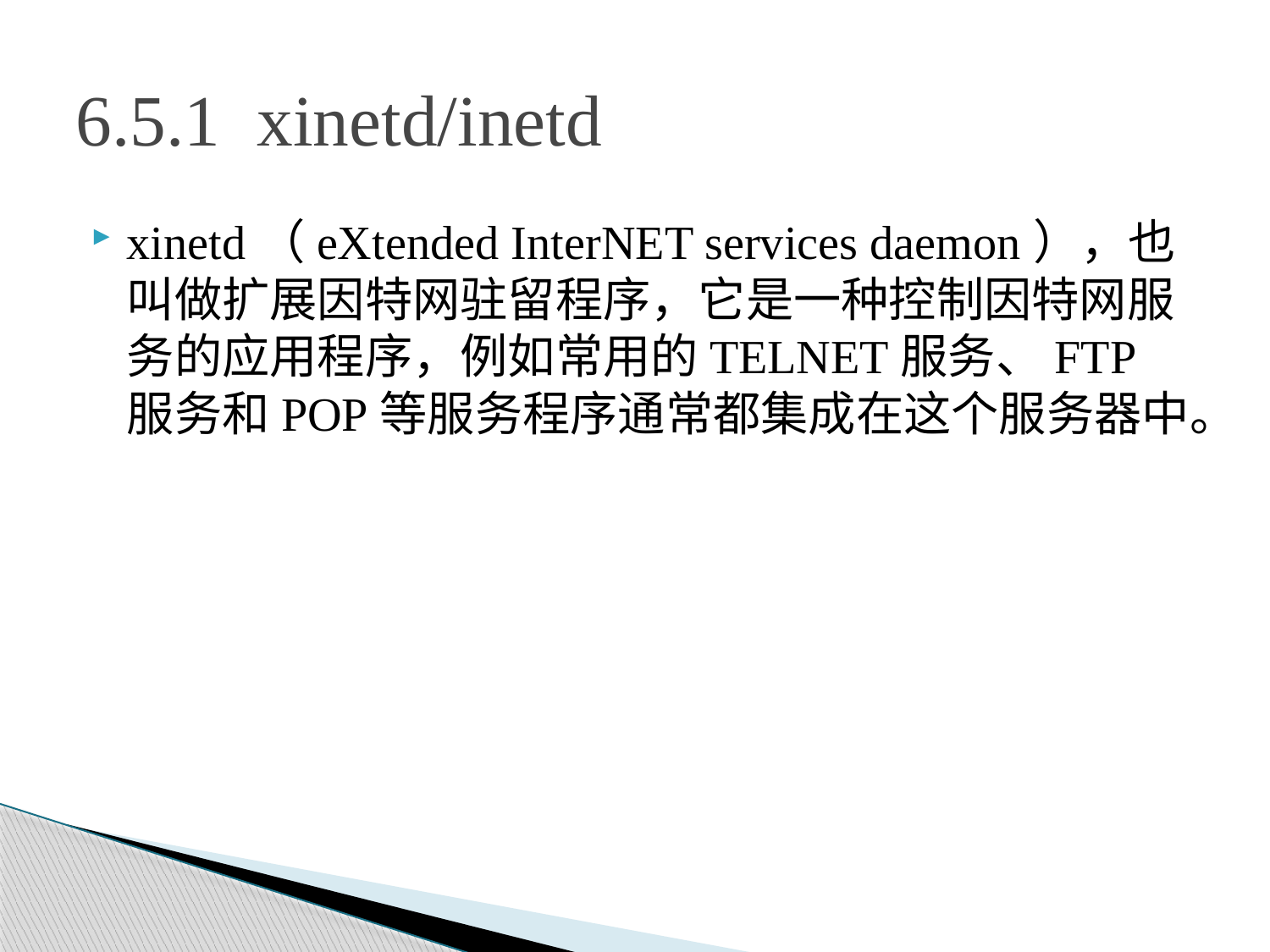

# 6.5.1  xinetd/inetd
xinetd（eXtended InterNET services daemon），也叫做扩展因特网驻留程序，它是一种控制因特网服务的应用程序，例如常用的TELNET服务、FTP服务和POP等服务程序通常都集成在这个服务器中。